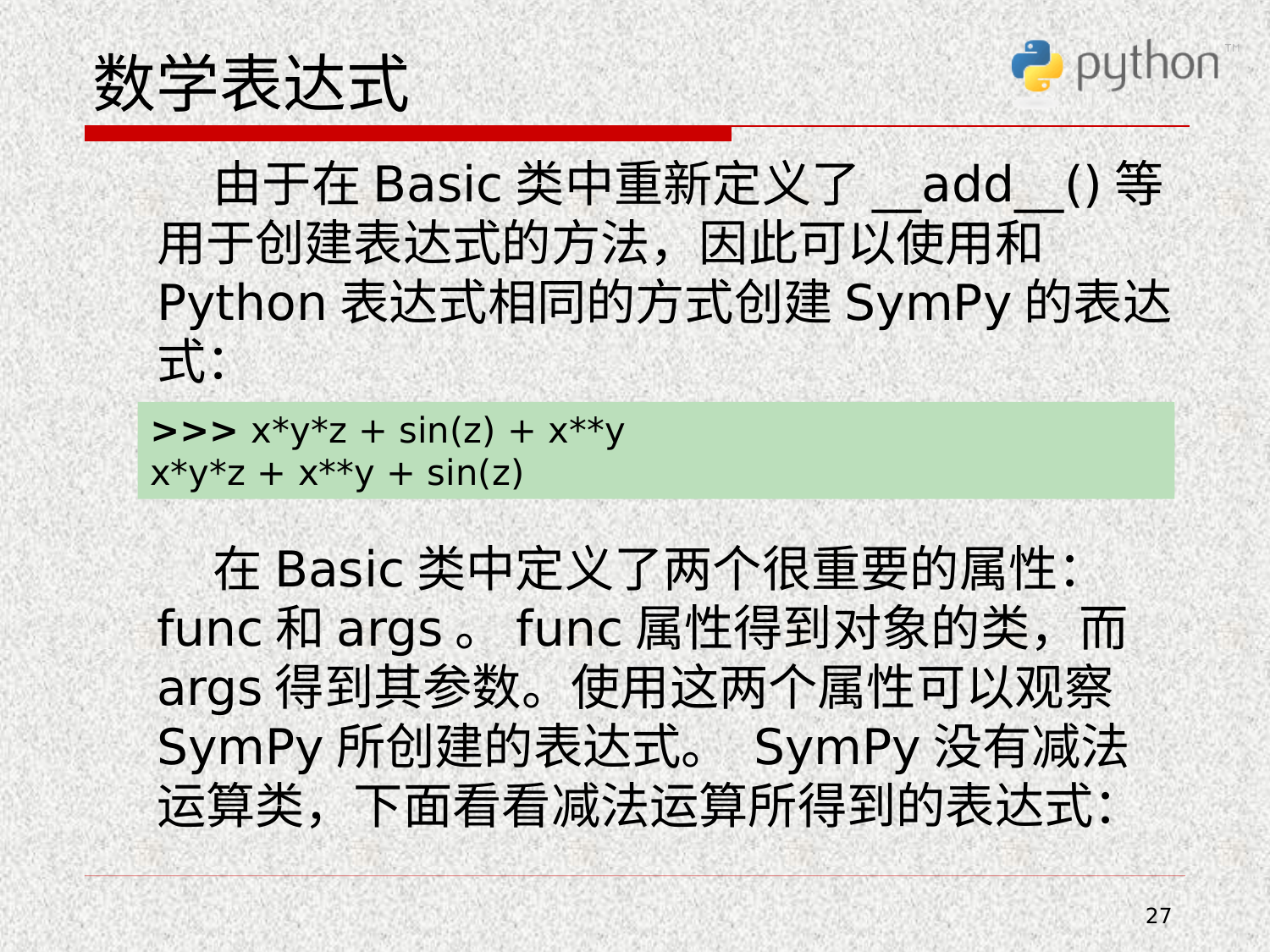

# 数学表达式
          由于在Basic类中重新定义了__add__()等用于创建表达式的方法，因此可以使用和Python表达式相同的方式创建SymPy的表达式：

          在Basic类中定义了两个很重要的属性：func和args。func属性得到对象的类，而args得到其参数。使用这两个属性可以观察SymPy所创建的表达式。 SymPy没有减法运算类，下面看看减法运算所得到的表达式：
>>> x*y*z + sin(z) + x**y
x*y*z + x**y + sin(z)
27